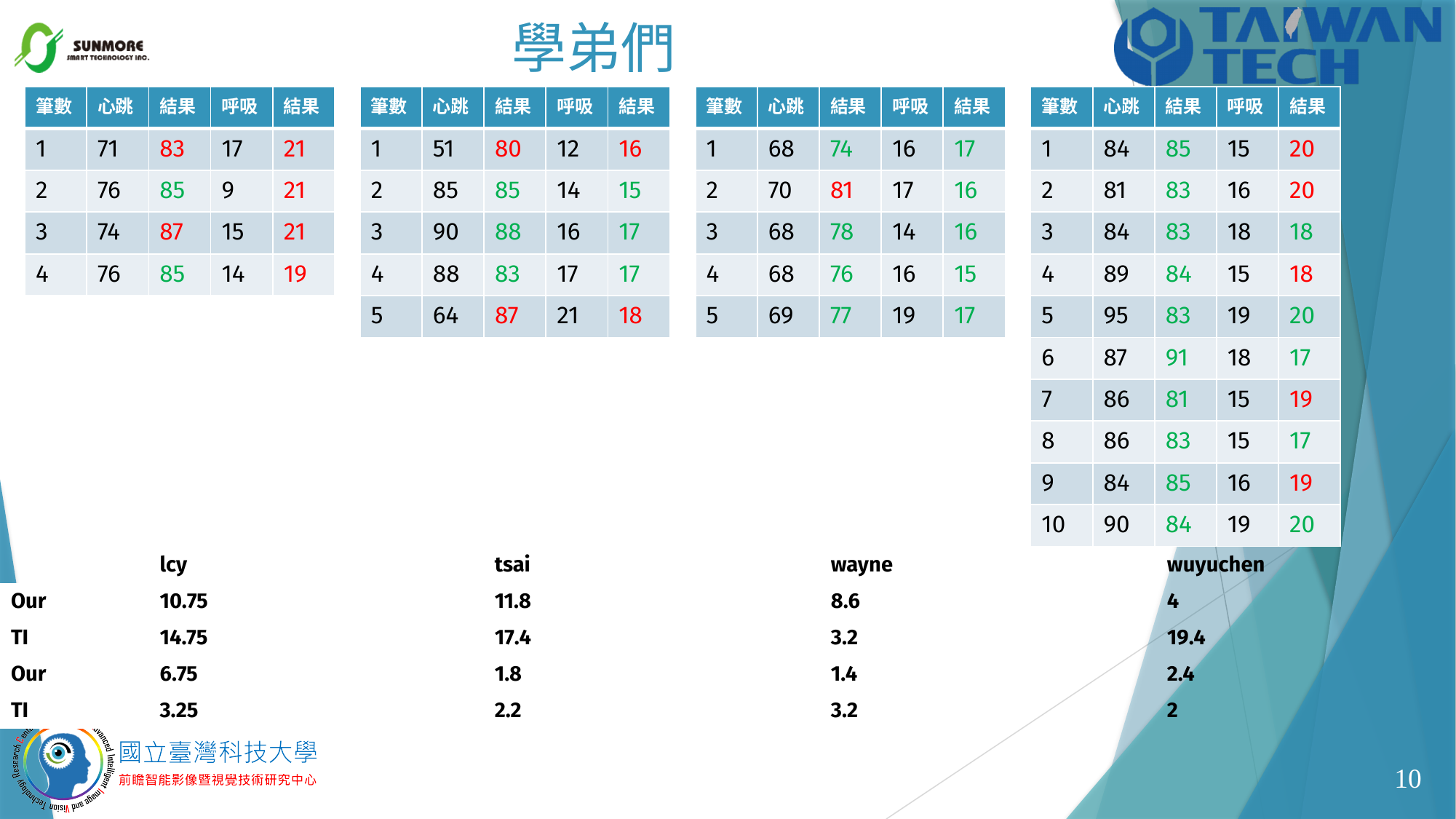

# 學弟們
| 筆數 | 心跳 | 結果 | 呼吸 | 結果 |
| --- | --- | --- | --- | --- |
| 1 | 71 | 83 | 17 | 21 |
| 2 | 76 | 85 | 9 | 21 |
| 3 | 74 | 87 | 15 | 21 |
| 4 | 76 | 85 | 14 | 19 |
| 筆數 | 心跳 | 結果 | 呼吸 | 結果 |
| --- | --- | --- | --- | --- |
| 1 | 51 | 80 | 12 | 16 |
| 2 | 85 | 85 | 14 | 15 |
| 3 | 90 | 88 | 16 | 17 |
| 4 | 88 | 83 | 17 | 17 |
| 5 | 64 | 87 | 21 | 18 |
| 筆數 | 心跳 | 結果 | 呼吸 | 結果 |
| --- | --- | --- | --- | --- |
| 1 | 68 | 74 | 16 | 17 |
| 2 | 70 | 81 | 17 | 16 |
| 3 | 68 | 78 | 14 | 16 |
| 4 | 68 | 76 | 16 | 15 |
| 5 | 69 | 77 | 19 | 17 |
| 筆數 | 心跳 | 結果 | 呼吸 | 結果 |
| --- | --- | --- | --- | --- |
| 1 | 84 | 85 | 15 | 20 |
| 2 | 81 | 83 | 16 | 20 |
| 3 | 84 | 83 | 18 | 18 |
| 4 | 89 | 84 | 15 | 18 |
| 5 | 95 | 83 | 19 | 20 |
| 6 | 87 | 91 | 18 | 17 |
| 7 | 86 | 81 | 15 | 19 |
| 8 | 86 | 83 | 15 | 17 |
| 9 | 84 | 85 | 16 | 19 |
| 10 | 90 | 84 | 19 | 20 |
|  | lcy | tsai | wayne | wuyuchen |
| --- | --- | --- | --- | --- |
| Our | 10.75 | 11.8 | 8.6 | 4 |
| TI | 14.75 | 17.4 | 3.2 | 19.4 |
| Our | 6.75 | 1.8 | 1.4 | 2.4 |
| TI | 3.25 | 2.2 | 3.2 | 2 |
10